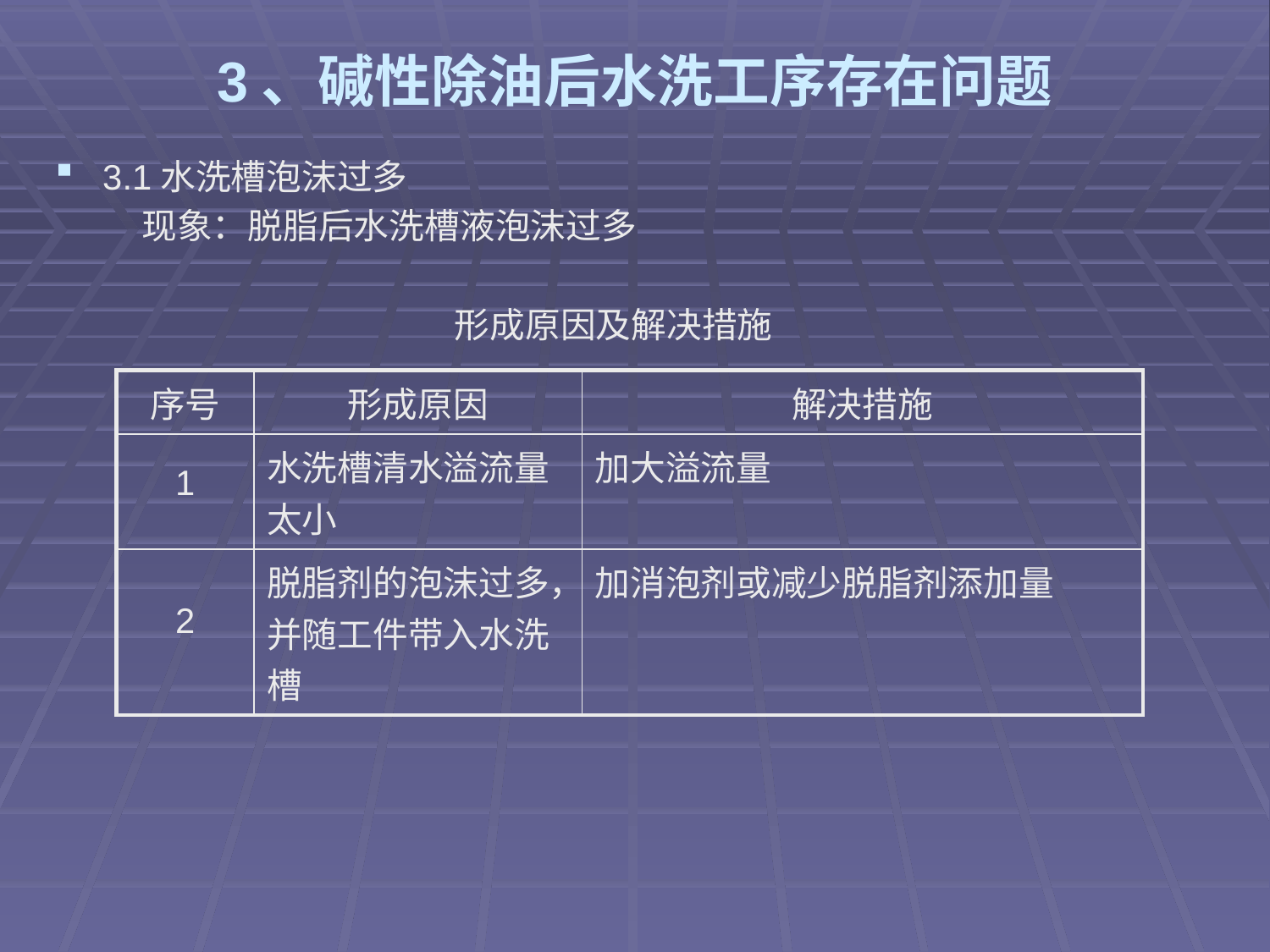

# 3、碱性除油后水洗工序存在问题
3.1水洗槽泡沫过多
          现象：脱脂后水洗槽液泡沫过多

形成原因及解决措施
| 序号 | 形成原因 | 解决措施 |
| --- | --- | --- |
| 1 | 水洗槽清水溢流量太小 | 加大溢流量 |
| 2 | 脱脂剂的泡沫过多，并随工件带入水洗槽 | 加消泡剂或减少脱脂剂添加量 |